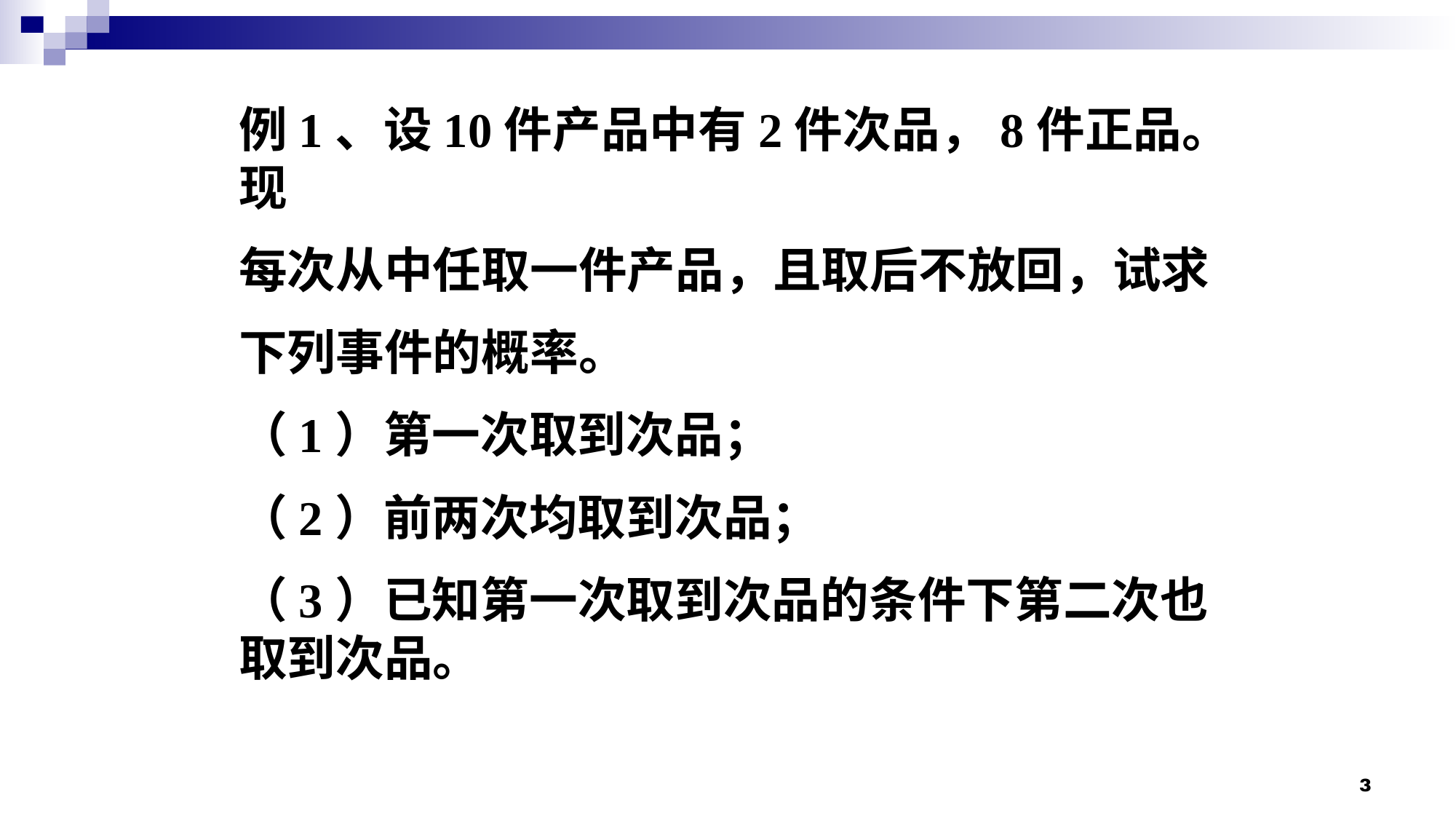

例1、设10件产品中有2件次品，8件正品。现
每次从中任取一件产品，且取后不放回，试求
下列事件的概率。
（1）第一次取到次品；
（2）前两次均取到次品；
（3）已知第一次取到次品的条件下第二次也取到次品。
3